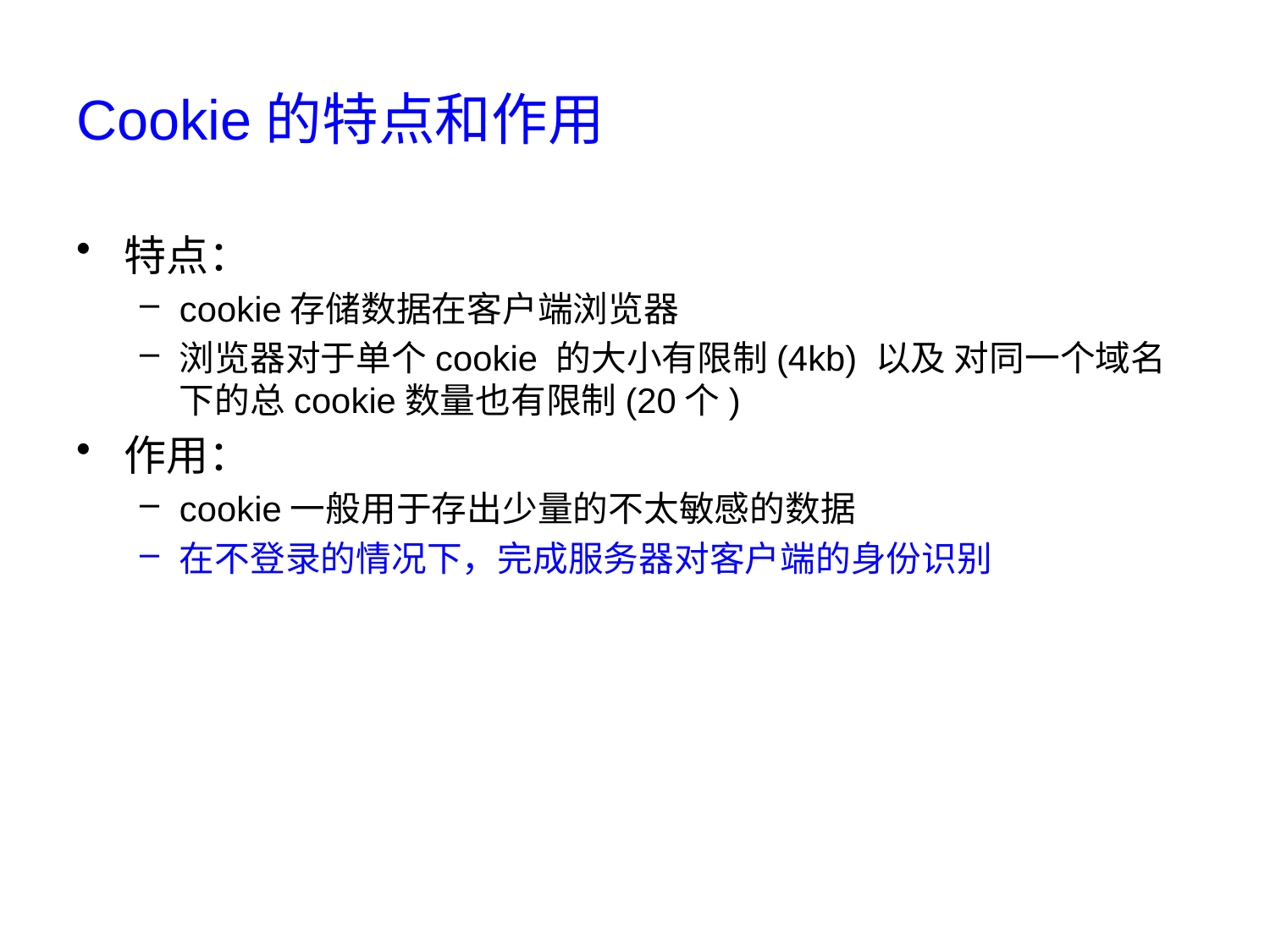

# Cookie的特点和作用
特点：
cookie存储数据在客户端浏览器
浏览器对于单个cookie 的大小有限制(4kb) 以及 对同一个域名下的总cookie数量也有限制(20个)
作用：
cookie一般用于存出少量的不太敏感的数据
在不登录的情况下，完成服务器对客户端的身份识别